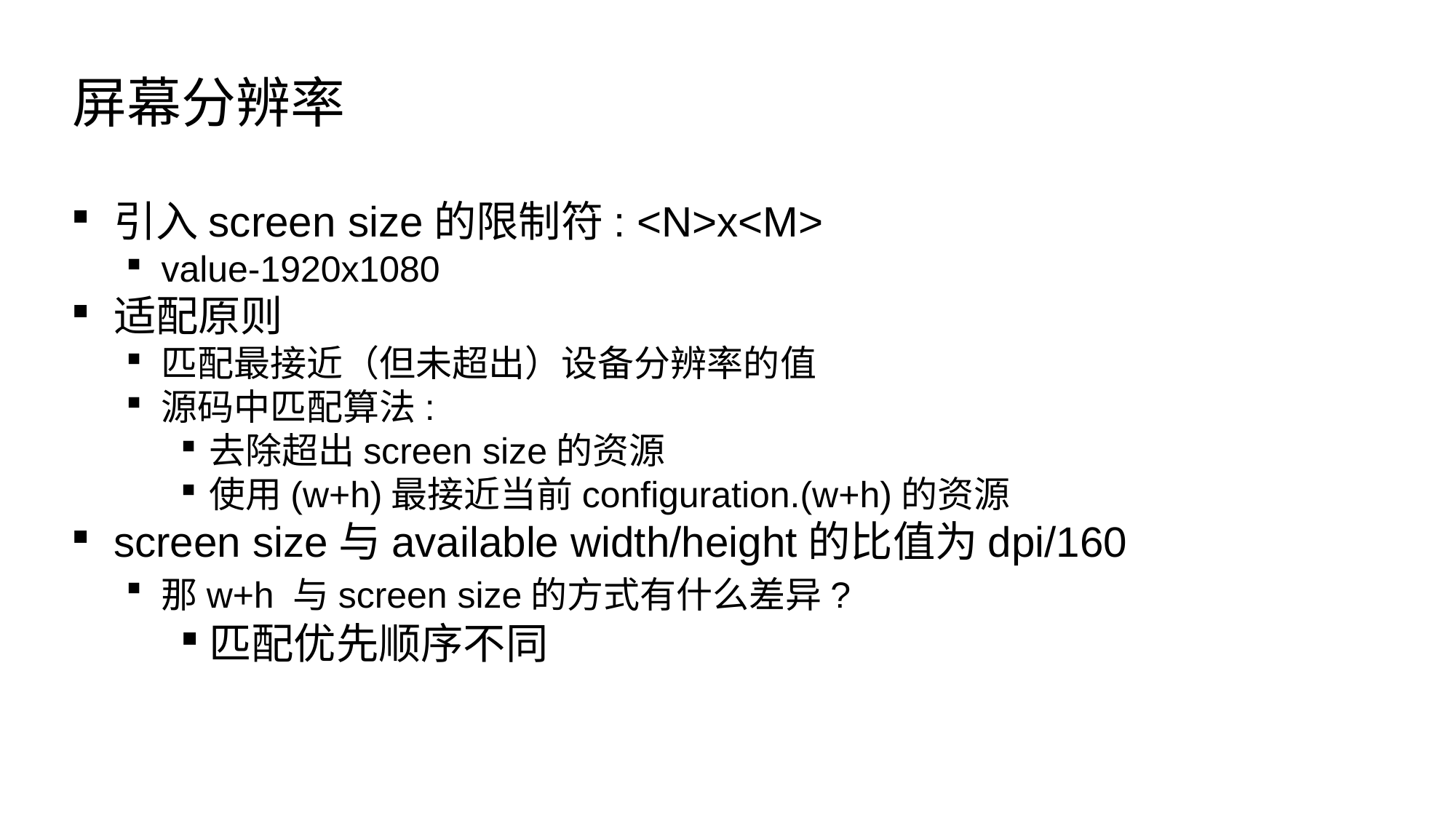

屏幕分辨率
引入screen size的限制符: <N>x<M>
value-1920x1080
适配原则
匹配最接近（但未超出）设备分辨率的值
源码中匹配算法:
去除超出screen size的资源
使用(w+h)最接近当前configuration.(w+h)的资源
screen size与available width/height的比值为dpi/160
那w+h 与screen size的方式有什么差异?
匹配优先顺序不同